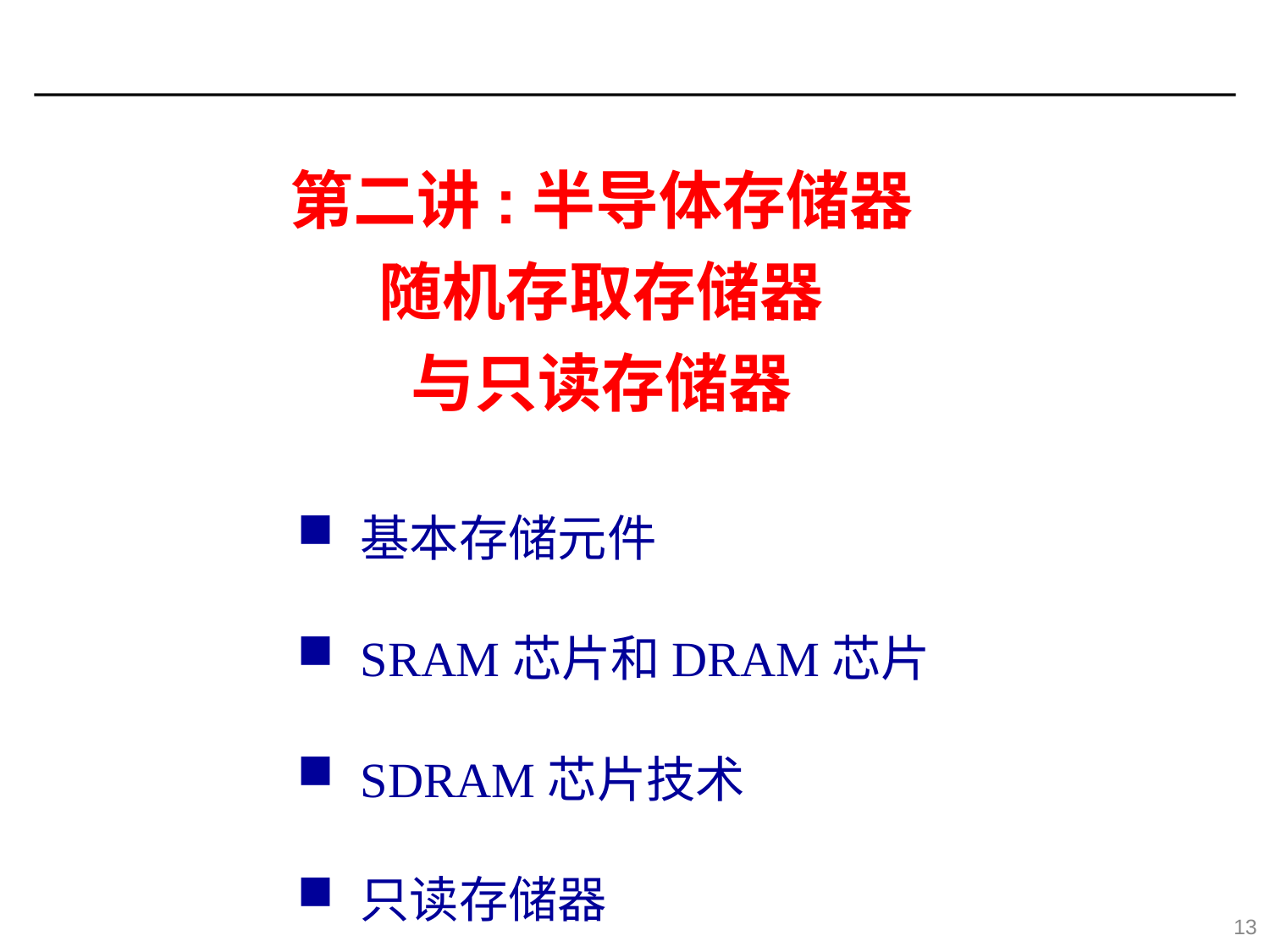

第二讲:半导体存储器
随机存取存储器
与只读存储器
基本存储元件
SRAM芯片和DRAM芯片
SDRAM芯片技术
只读存储器

13